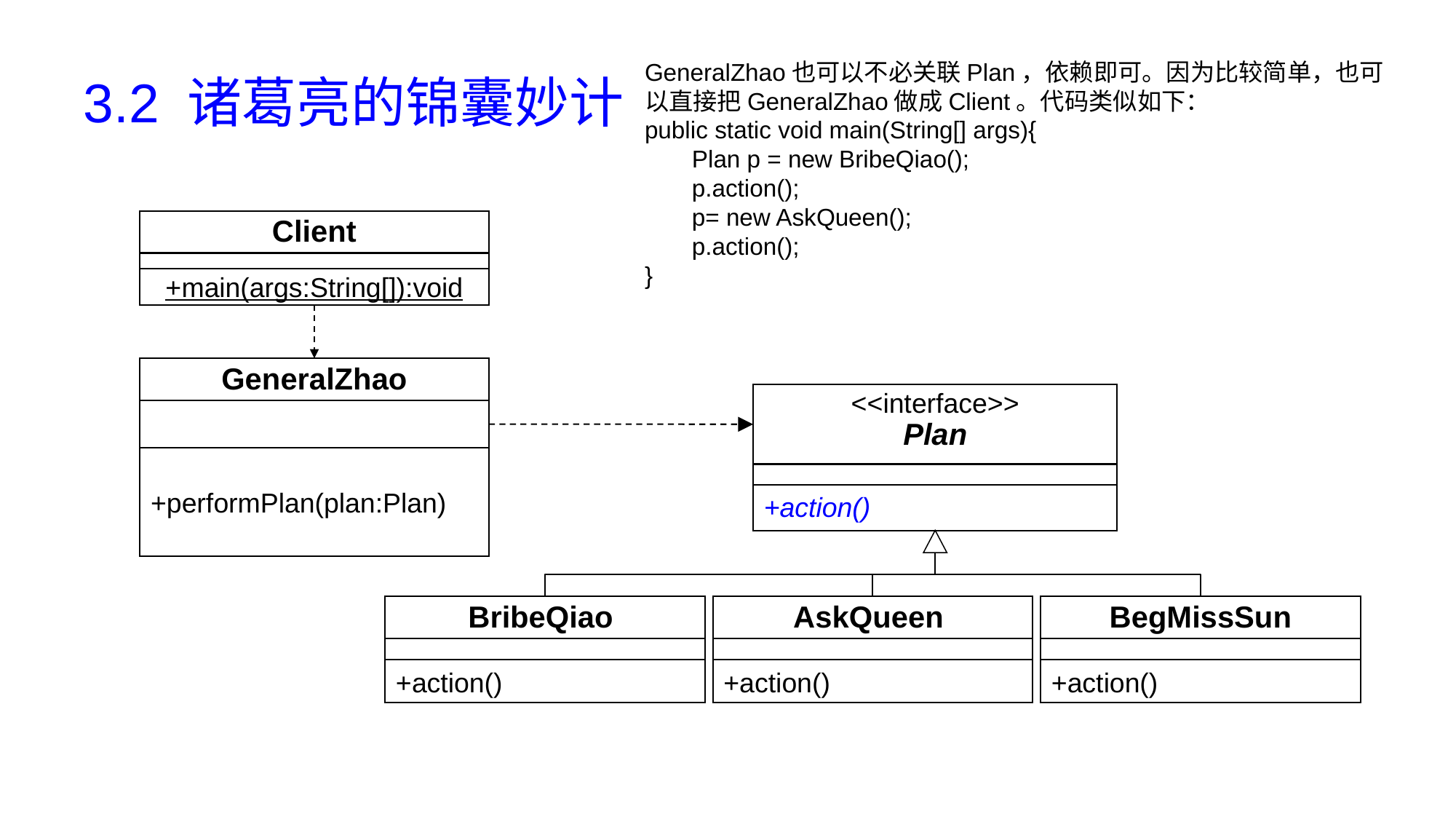

# 3.2 诸葛亮的锦囊妙计
GeneralZhao也可以不必关联Plan，依赖即可。因为比较简单，也可以直接把GeneralZhao做成Client。代码类似如下：
public static void main(String[] args){
       Plan p = new BribeQiao();
       p.action();
       p= new AskQueen();
       p.action();
}
Client

+main(args:String[]):void
GeneralZhao
<<interface>>
Plan

+action()

+performPlan(plan:Plan)

BribeQiao

+action()
AskQueen

+action()
BegMissSun

+action()
34